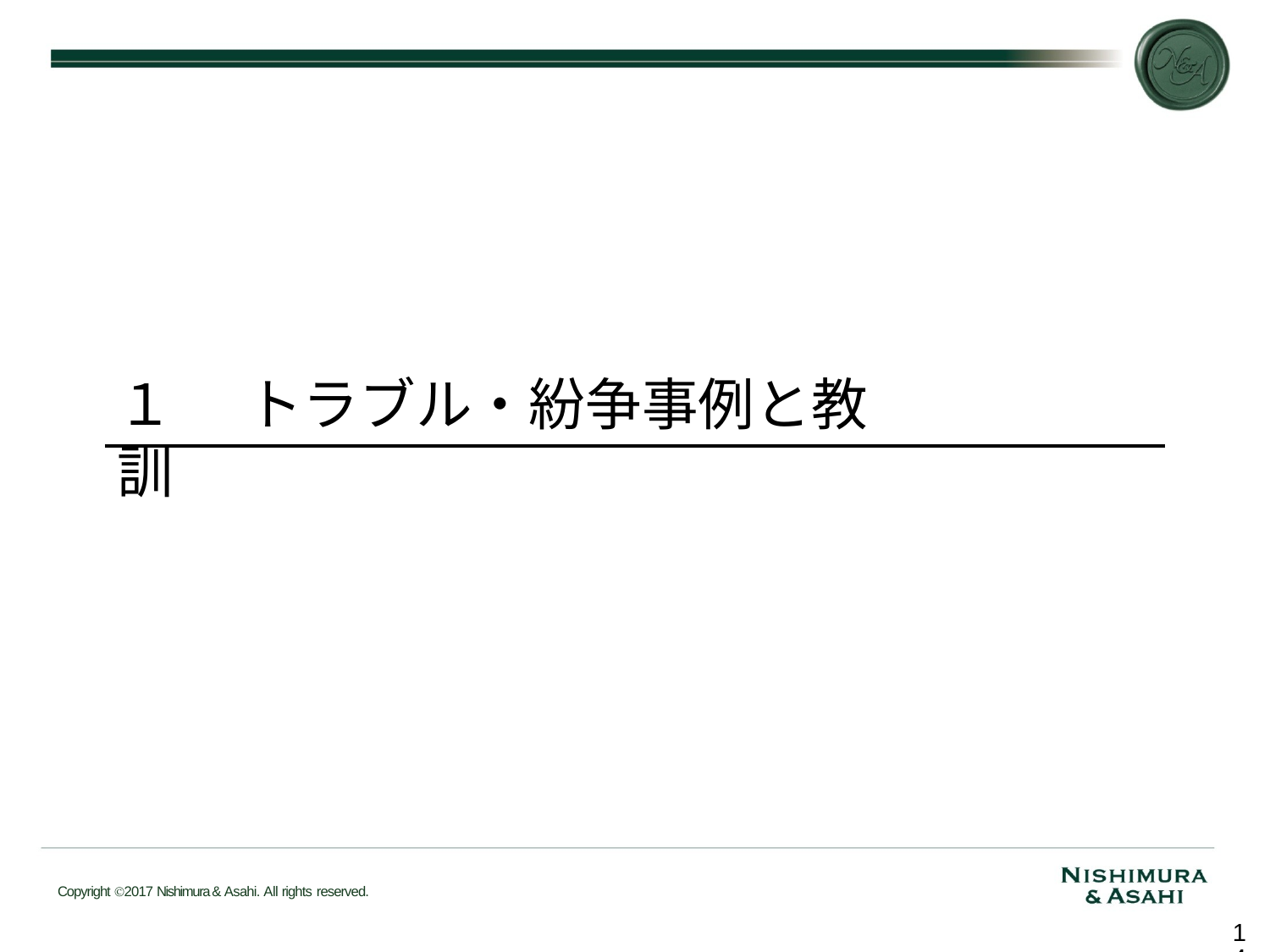

# １	トラブル・紛争事例と教訓

Copyright Ⓒ2017 Nishimura & Asahi. All rights reserved.
14